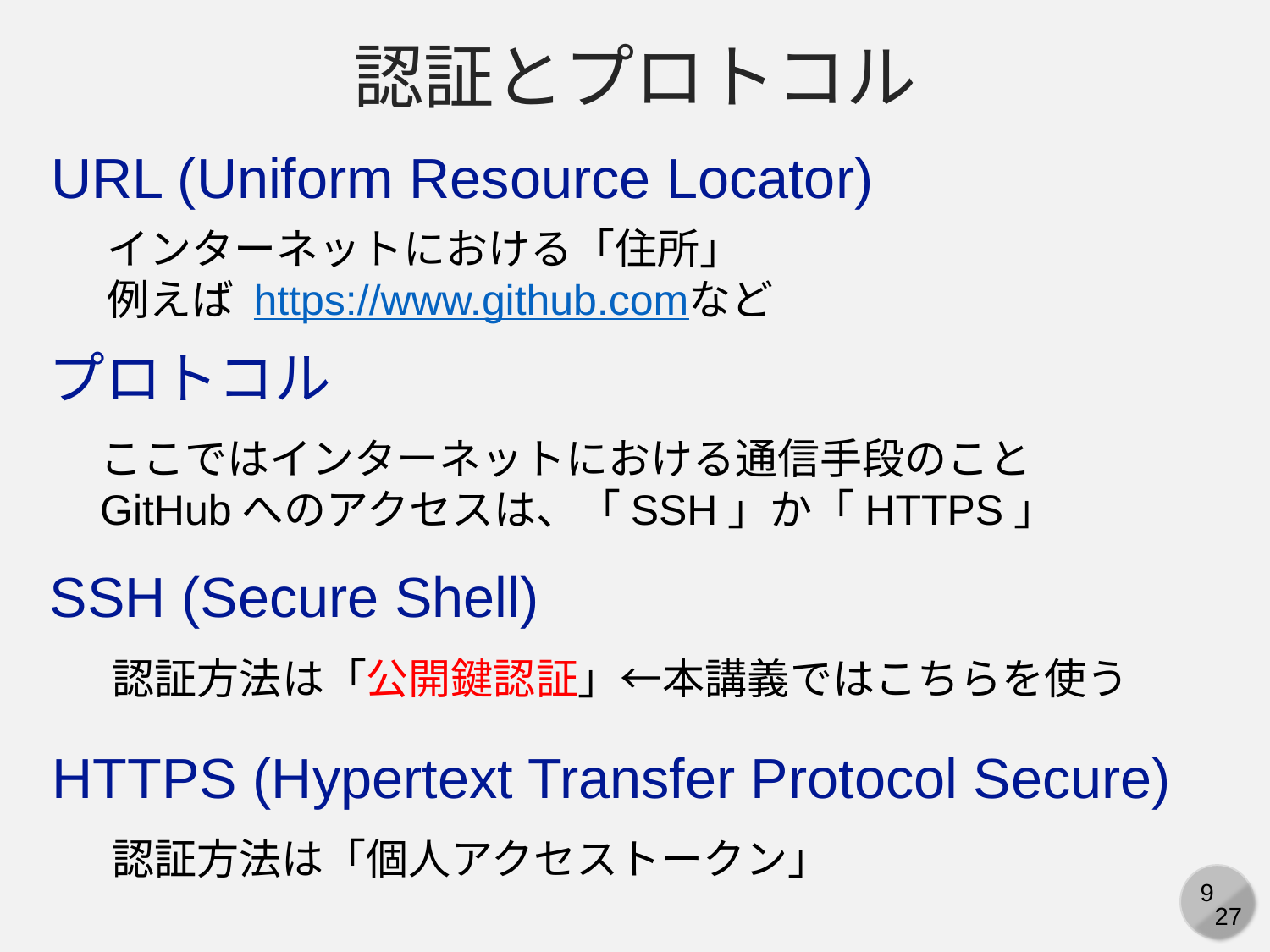

認証とプロトコル
URL (Uniform Resource Locator)
インターネットにおける「住所」
例えば https://www.github.comなど
プロトコル
ここではインターネットにおける通信手段のこと
GitHubへのアクセスは、「SSH」か「HTTPS」
SSH (Secure Shell)
認証方法は「公開鍵認証」←本講義ではこちらを使う
HTTPS (Hypertext Transfer Protocol Secure)
認証方法は「個人アクセストークン」